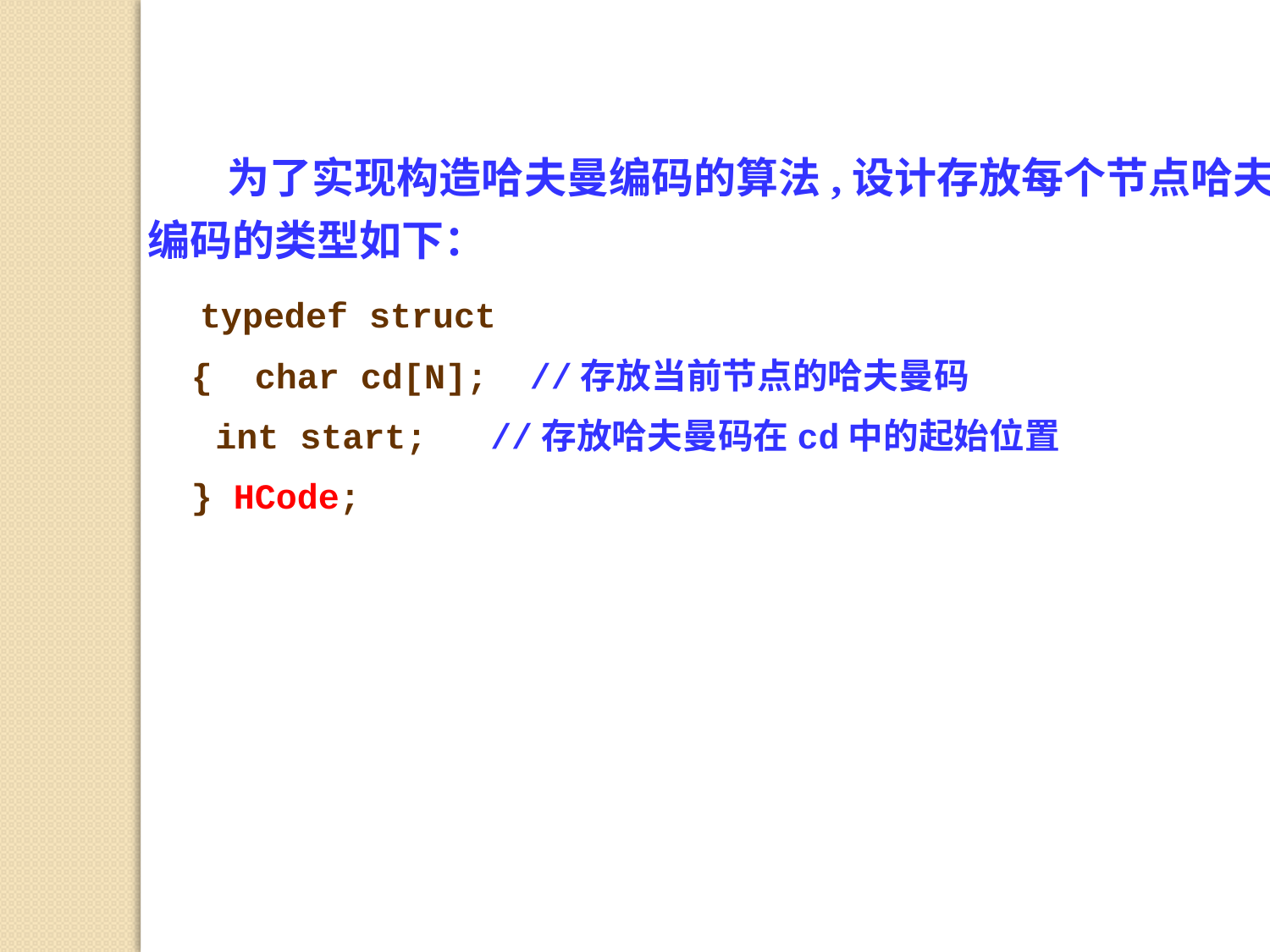

为了实现构造哈夫曼编码的算法,设计存放每个节点哈夫曼编码的类型如下：
　typedef struct
　{  char cd[N];  //存放当前节点的哈夫曼码
　   int start;   //存放哈夫曼码在cd中的起始位置
　} HCode;